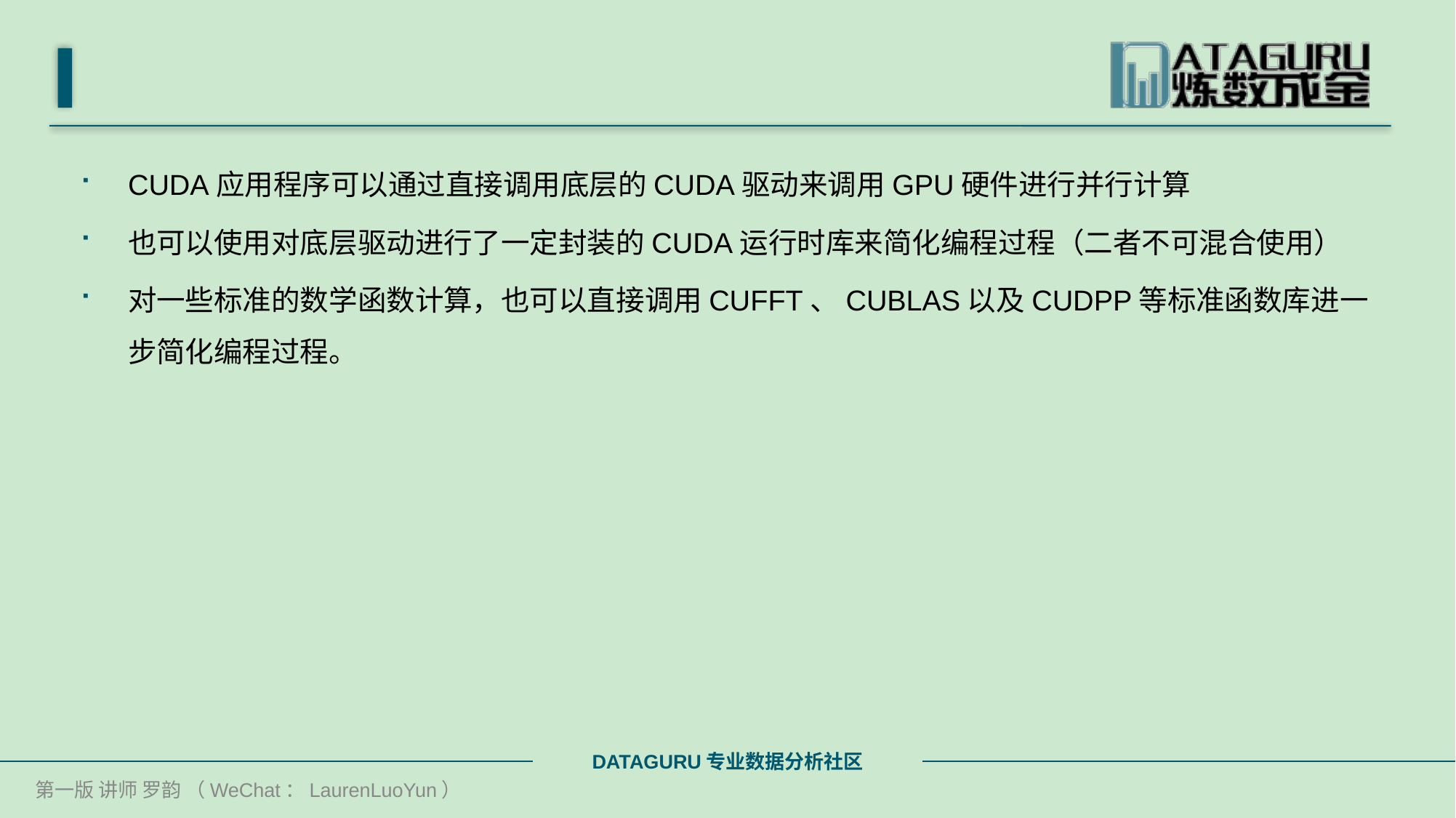

#
CUDA应用程序可以通过直接调用底层的CUDA驱动来调用GPU硬件进行并行计算
也可以使用对底层驱动进行了一定封装的CUDA运行时库来简化编程过程（二者不可混合使用）
对一些标准的数学函数计算，也可以直接调用CUFFT、CUBLAS以及CUDPP等标准函数库进一步简化编程过程。